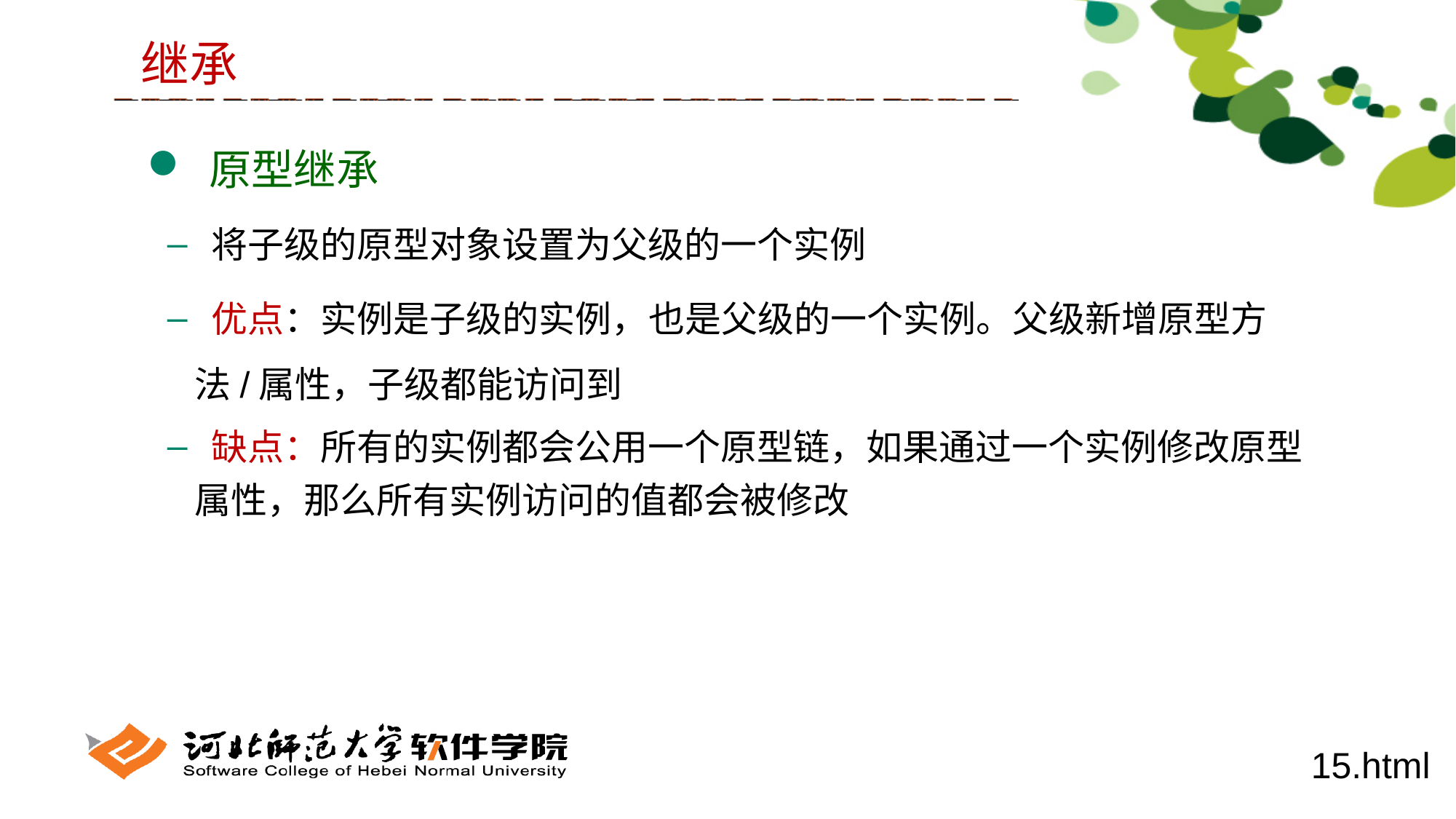

继承
 原型继承
 将子级的原型对象设置为父级的一个实例
 优点：实例是子级的实例，也是父级的一个实例。父级新增原型方法/属性，子级都能访问到
 缺点：所有的实例都会公用一个原型链，如果通过一个实例修改原型属性，那么所有实例访问的值都会被修改
15.html